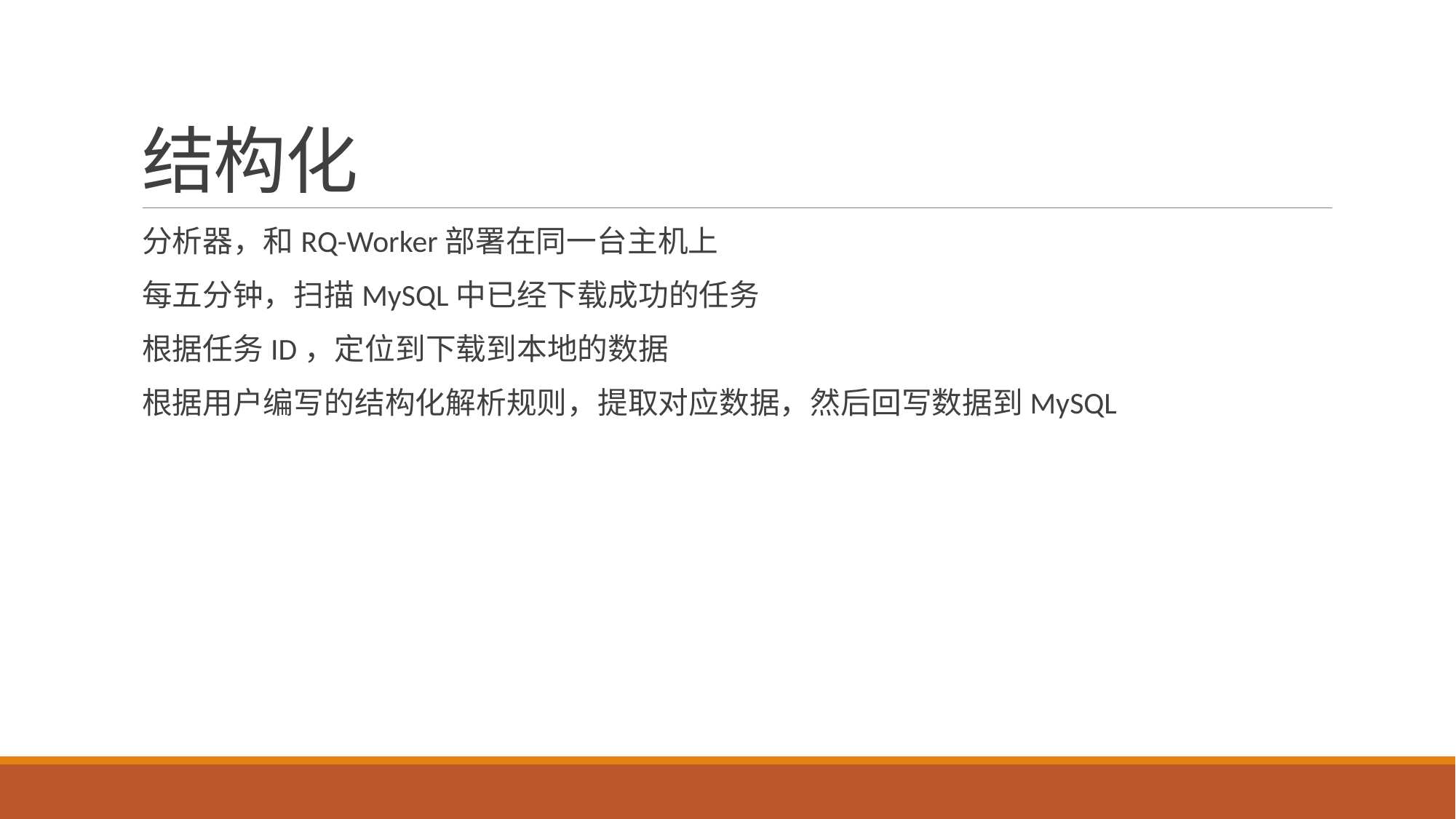

# 结构化
分析器，和RQ-Worker部署在同一台主机上
每五分钟，扫描MySQL中已经下载成功的任务
根据任务ID，定位到下载到本地的数据
根据用户编写的结构化解析规则，提取对应数据，然后回写数据到MySQL